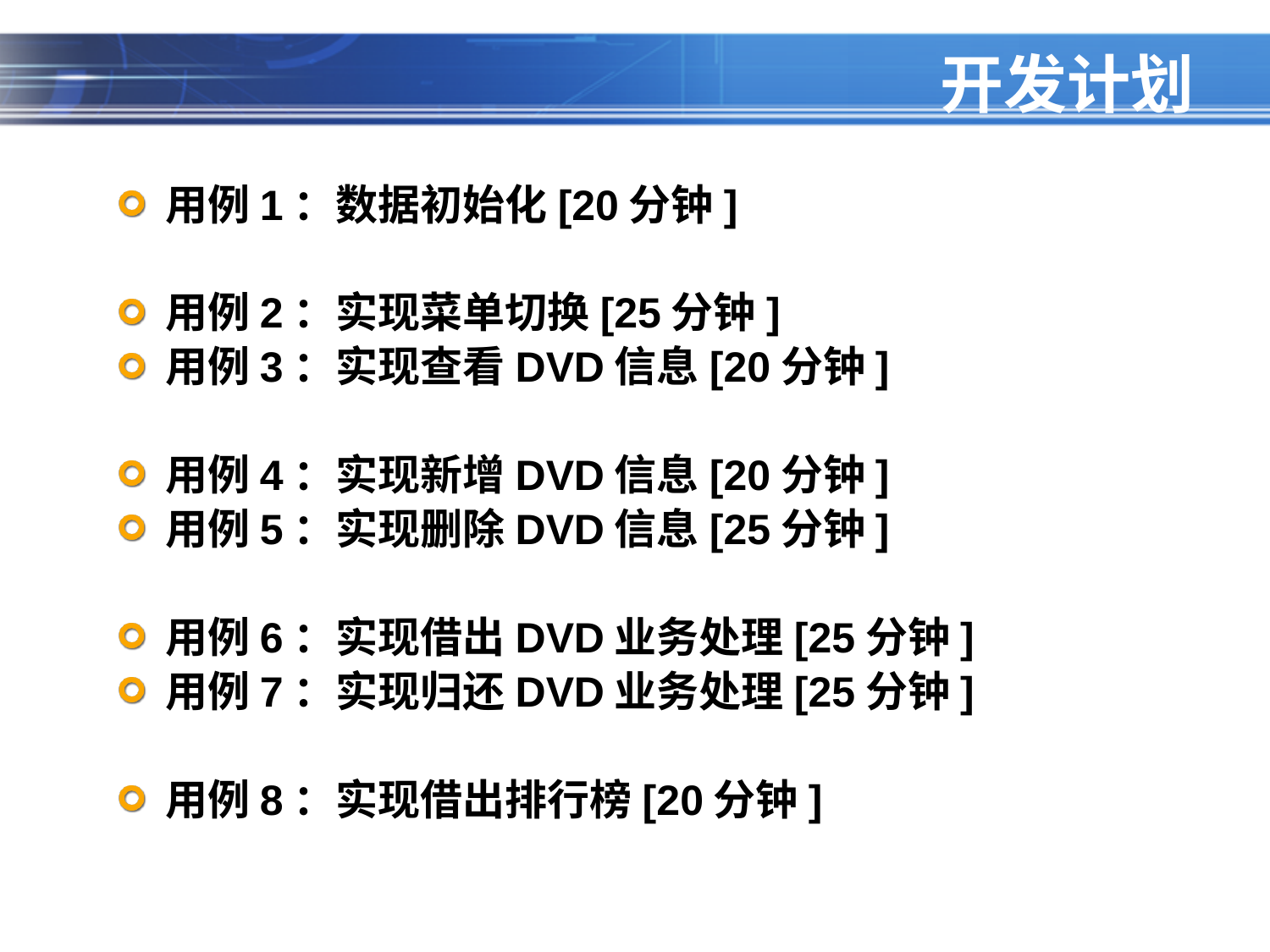

# 开发计划
用例1：数据初始化[20分钟]

用例2：实现菜单切换[25分钟]
用例3：实现查看DVD信息[20分钟]

用例4：实现新增DVD信息[20分钟]
用例5：实现删除DVD信息[25分钟]

用例6：实现借出DVD业务处理[25分钟]
用例7：实现归还DVD业务处理[25分钟]

用例8：实现借出排行榜[20分钟]